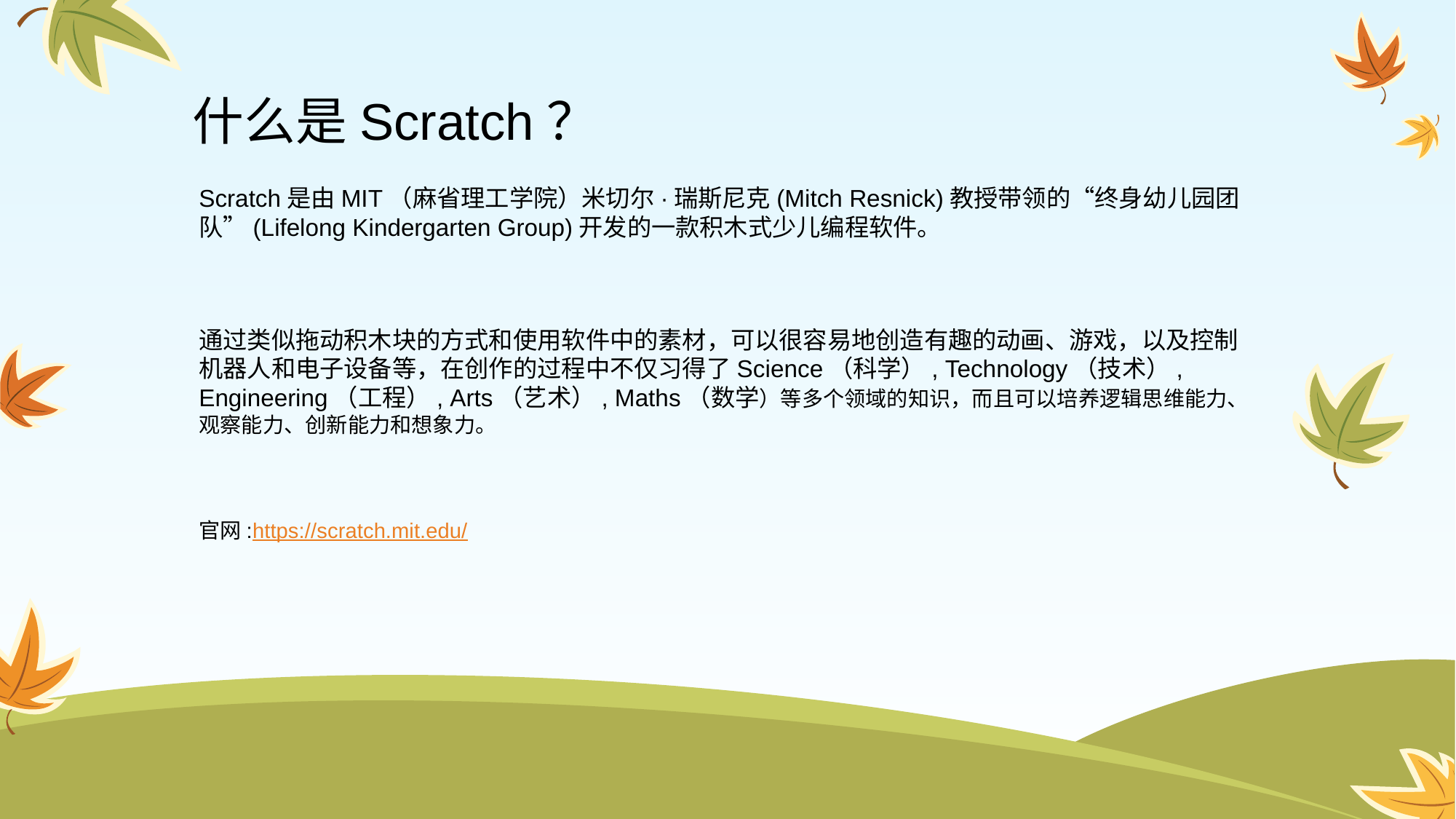

# 什么是Scratch？
Scratch是由MIT（麻省理工学院）米切尔·瑞斯尼克(Mitch Resnick)教授带领的“终身幼儿园团队”(Lifelong Kindergarten Group)开发的一款积木式少儿编程软件。

通过类似拖动积木块的方式和使用软件中的素材，可以很容易地创造有趣的动画、游戏，以及控制机器人和电子设备等，在创作的过程中不仅习得了Science（科学）, Technology（技术）, Engineering（工程）, Arts（艺术）, Maths（数学）等多个领域的知识，而且可以培养逻辑思维能力、观察能力、创新能力和想象力。

官网:https://scratch.mit.edu/